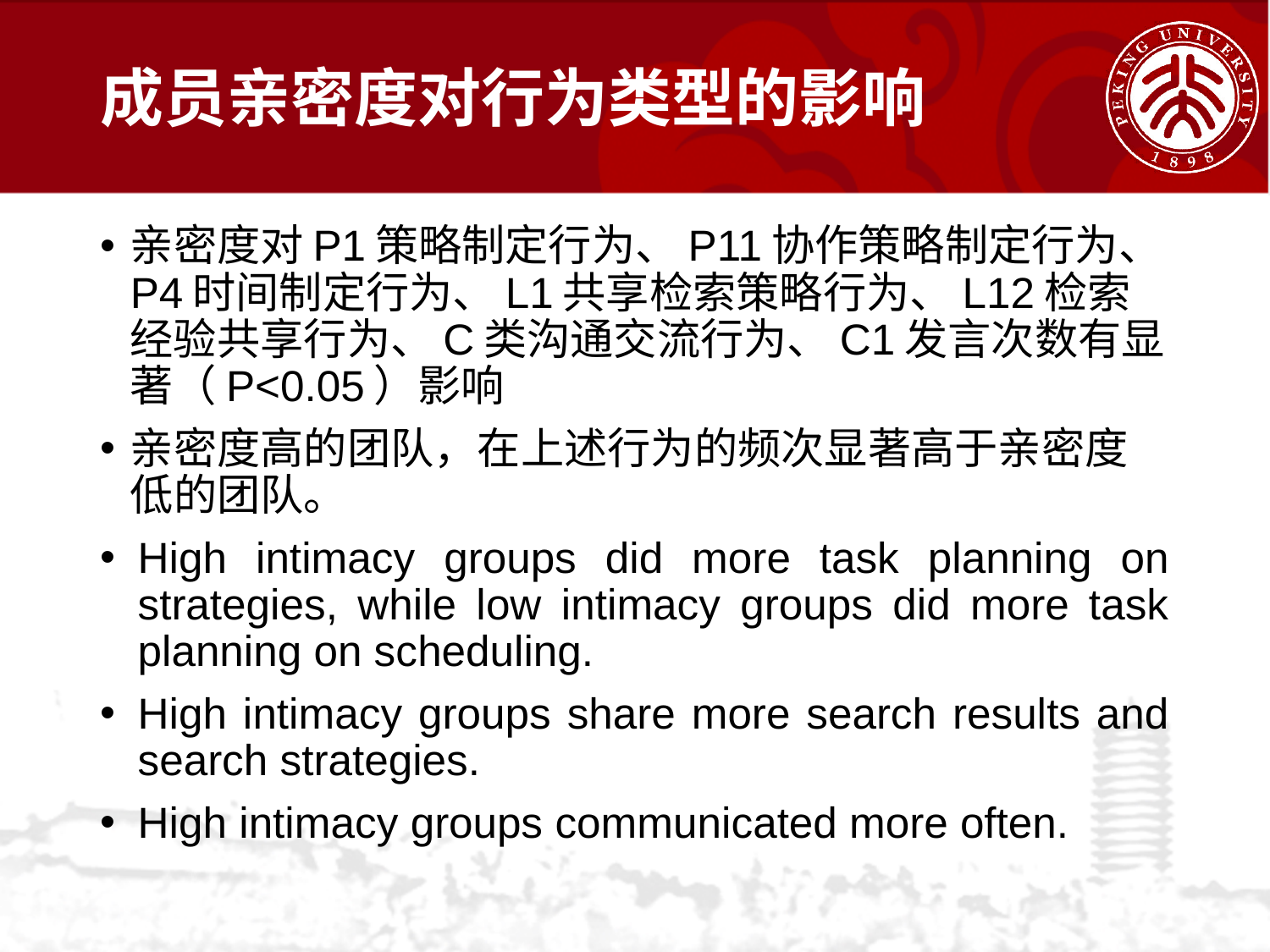

# 成员亲密度对行为类型的影响
亲密度对P1策略制定行为、P11协作策略制定行为、P4时间制定行为、L1共享检索策略行为、L12检索经验共享行为、C类沟通交流行为、C1发言次数有显著（P<0.05）影响
亲密度高的团队，在上述行为的频次显著高于亲密度低的团队。
High intimacy groups did more task planning on strategies, while low intimacy groups did more task planning on scheduling.
High intimacy groups share more search results and search strategies.
High intimacy groups communicated more often.